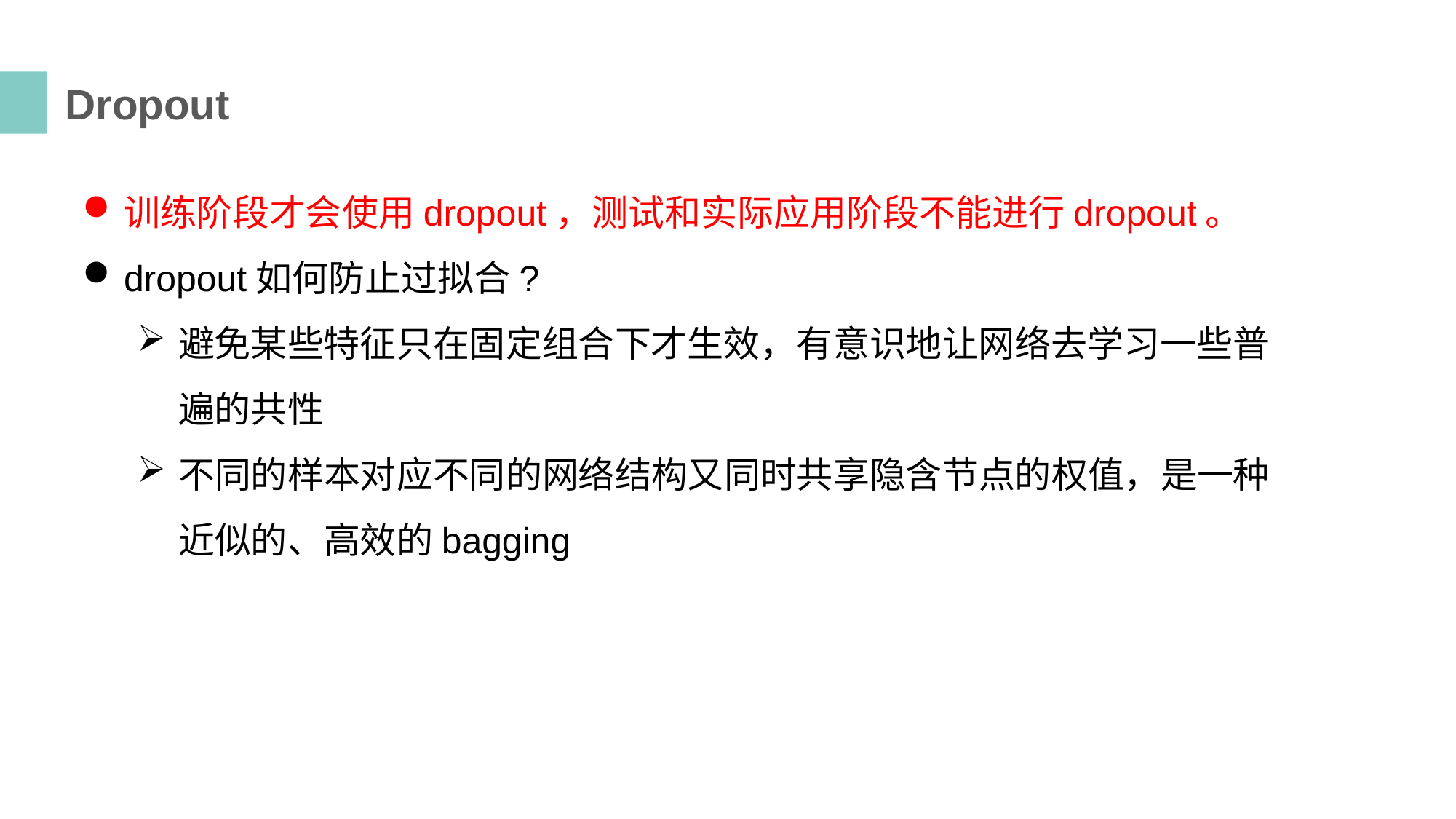

Dropout
训练阶段才会使用dropout，测试和实际应用阶段不能进行dropout。
dropout如何防止过拟合?
避免某些特征只在固定组合下才生效，有意识地让网络去学习一些普遍的共性
不同的样本对应不同的网络结构又同时共享隐含节点的权值，是一种近似的、高效的bagging